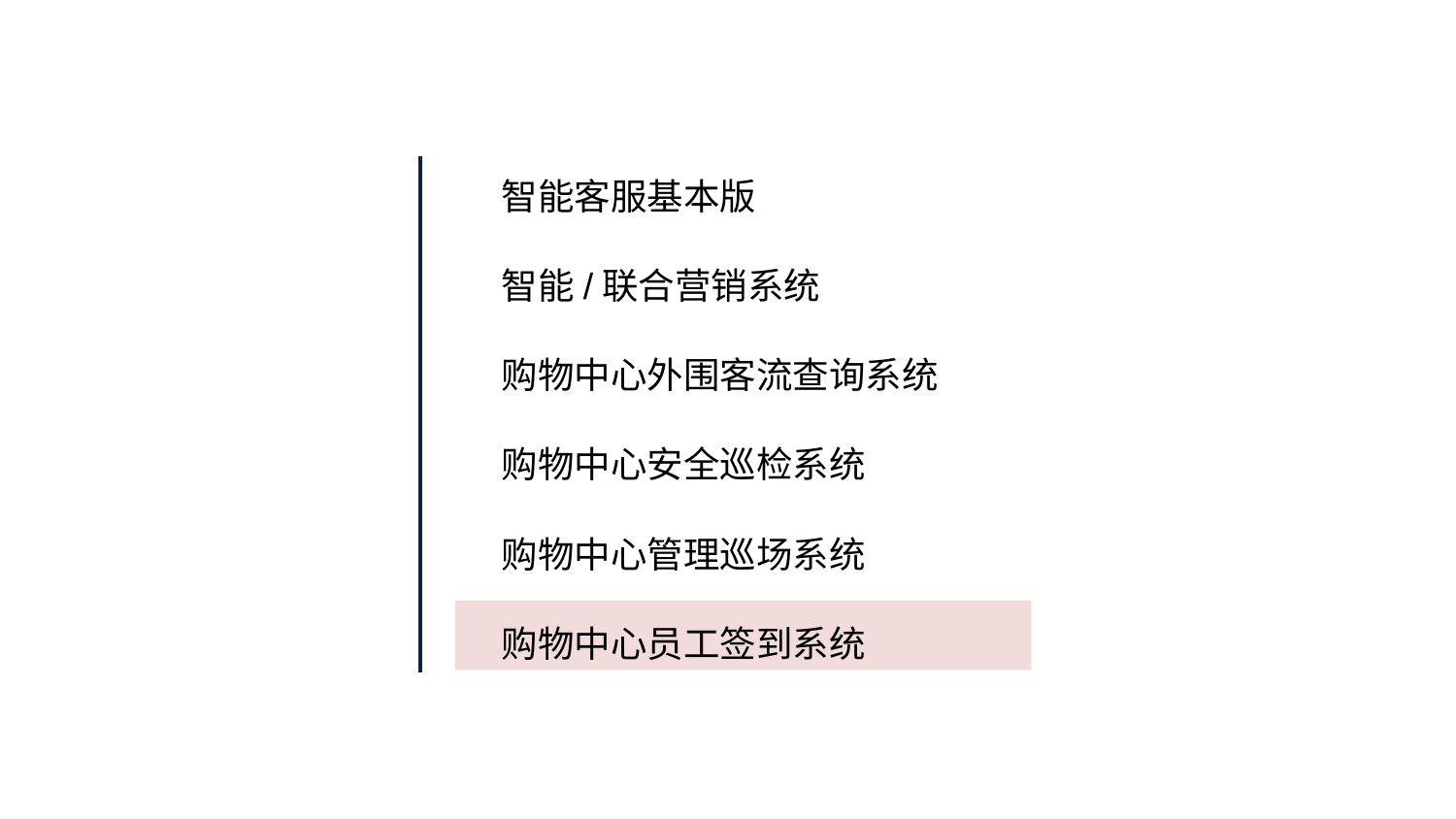

智能客服基本版
智能/联合营销系统
购物中心外围客流查询系统
购物中心安全巡检系统
购物中心管理巡场系统

购物中心员工签到系统